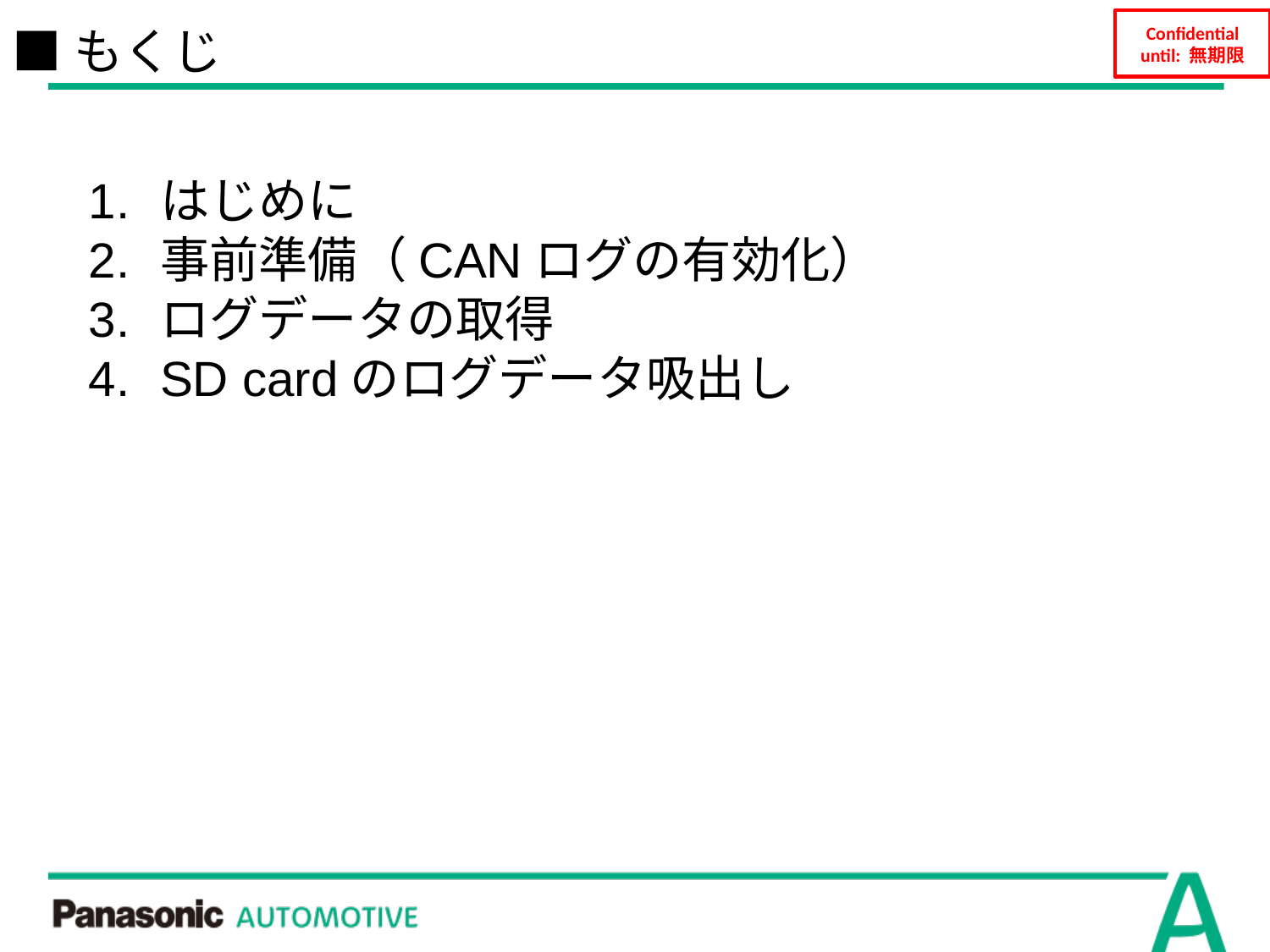

■もくじ
はじめに
事前準備（CANログの有効化）
ログデータの取得
SD cardのログデータ吸出し